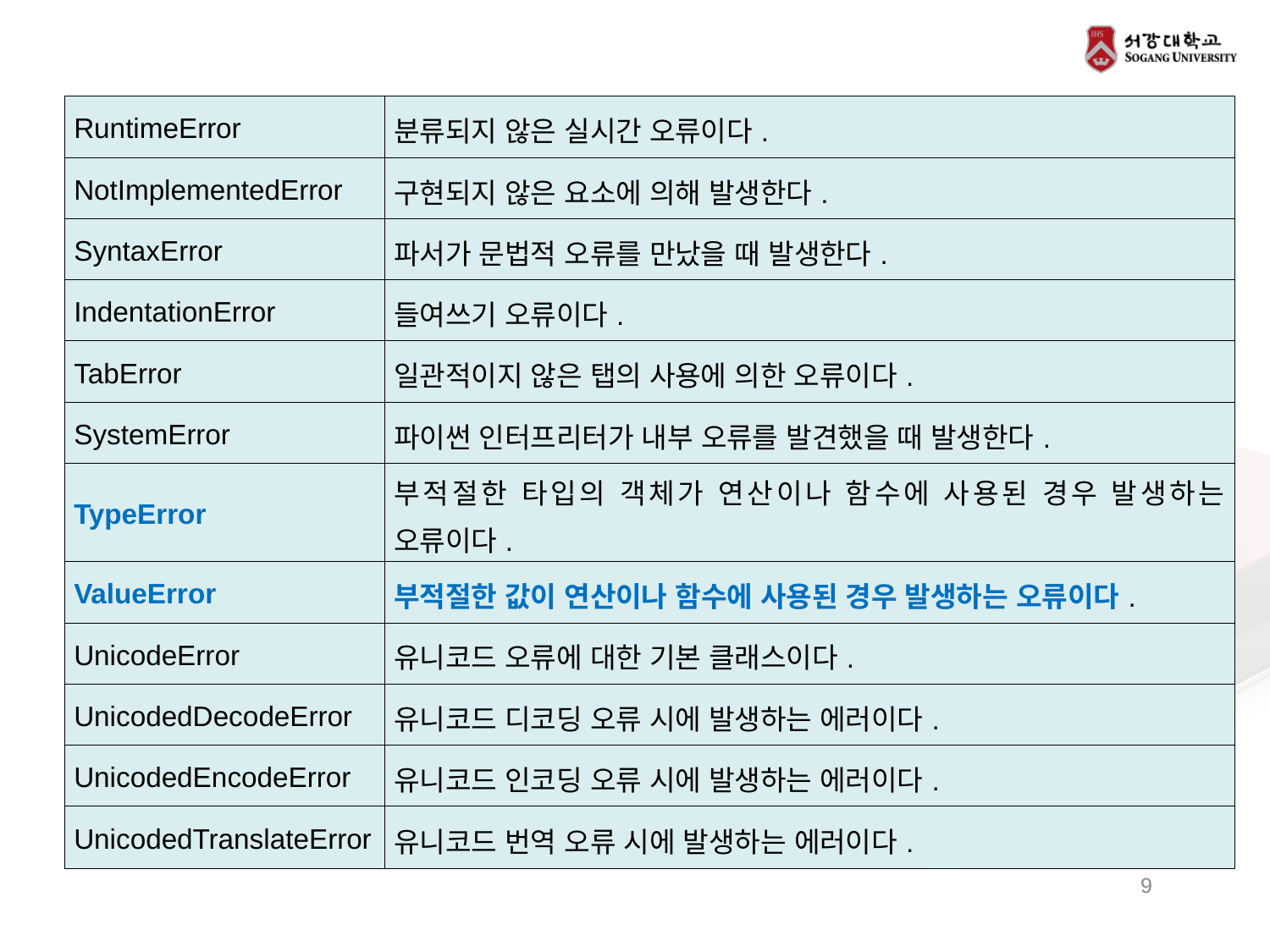

#
| RuntimeError | 분류되지 않은 실시간 오류이다. |
| --- | --- |
| NotImplementedError | 구현되지 않은 요소에 의해 발생한다. |
| SyntaxError | 파서가 문법적 오류를 만났을 때 발생한다. |
| IndentationError | 들여쓰기 오류이다. |
| TabError | 일관적이지 않은 탭의 사용에 의한 오류이다. |
| SystemError | 파이썬 인터프리터가 내부 오류를 발견했을 때 발생한다. |
| TypeError | 부적절한 타입의 객체가 연산이나 함수에 사용된 경우 발생하는 오류이다. |
| ValueError | 부적절한 값이 연산이나 함수에 사용된 경우 발생하는 오류이다. |
| UnicodeError | 유니코드 오류에 대한 기본 클래스이다. |
| UnicodedDecodeError | 유니코드 디코딩 오류 시에 발생하는 에러이다. |
| UnicodedEncodeError | 유니코드 인코딩 오류 시에 발생하는 에러이다. |
| UnicodedTranslateError | 유니코드 번역 오류 시에 발생하는 에러이다. |

9